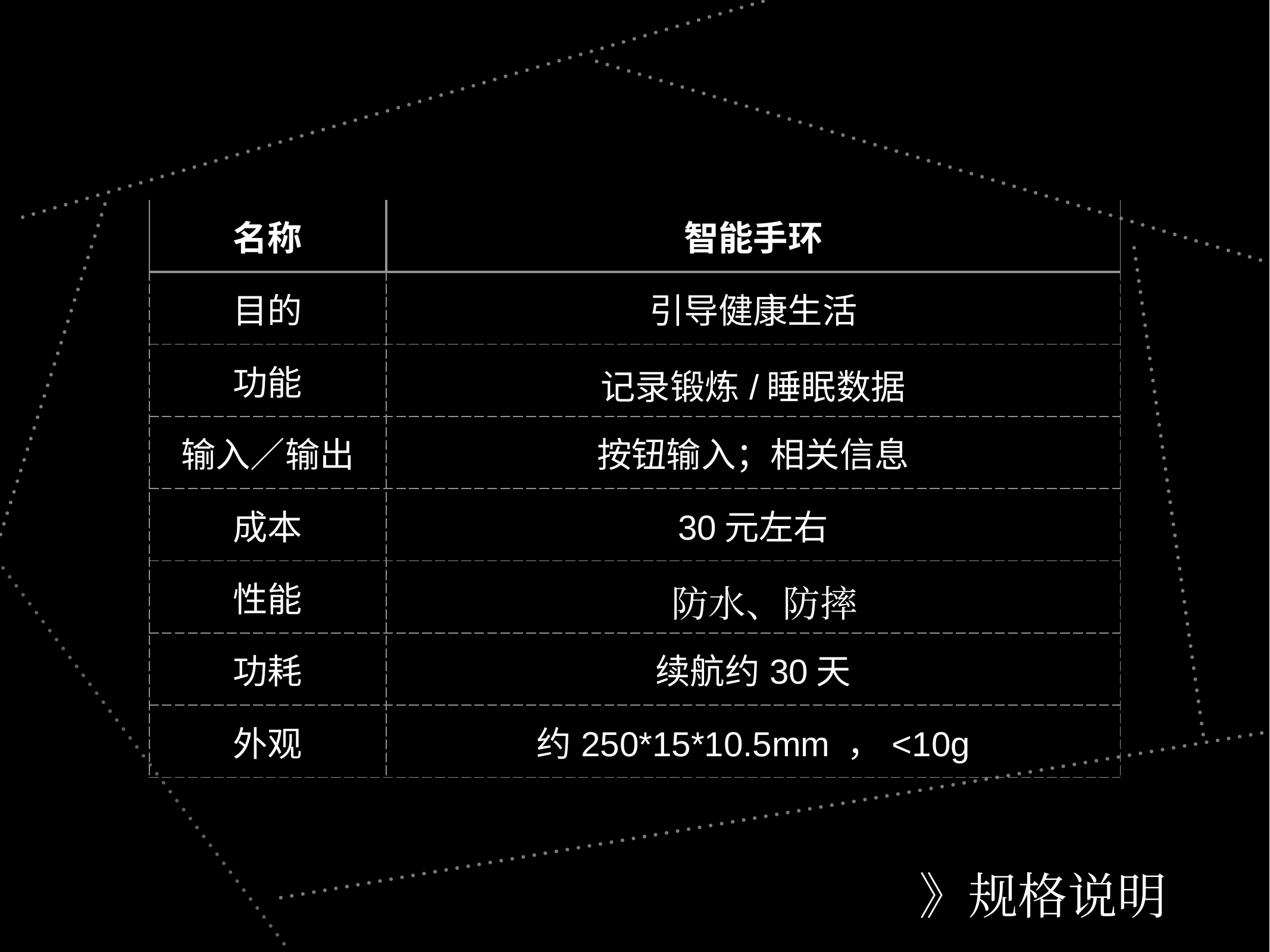

| 名称 | 智能手环 |
| --- | --- |
| 目的 | 引导健康生活 |
| 功能 | 记录锻炼/睡眠数据 |
| 输入／输出 | 按钮输入；相关信息 |
| 成本 | 30元左右 |
| 性能 | 防水、防摔 |
| 功耗 | 续航约30天 |
| 外观 | 约250\*15\*10.5mm ，<10g |

》规格说明